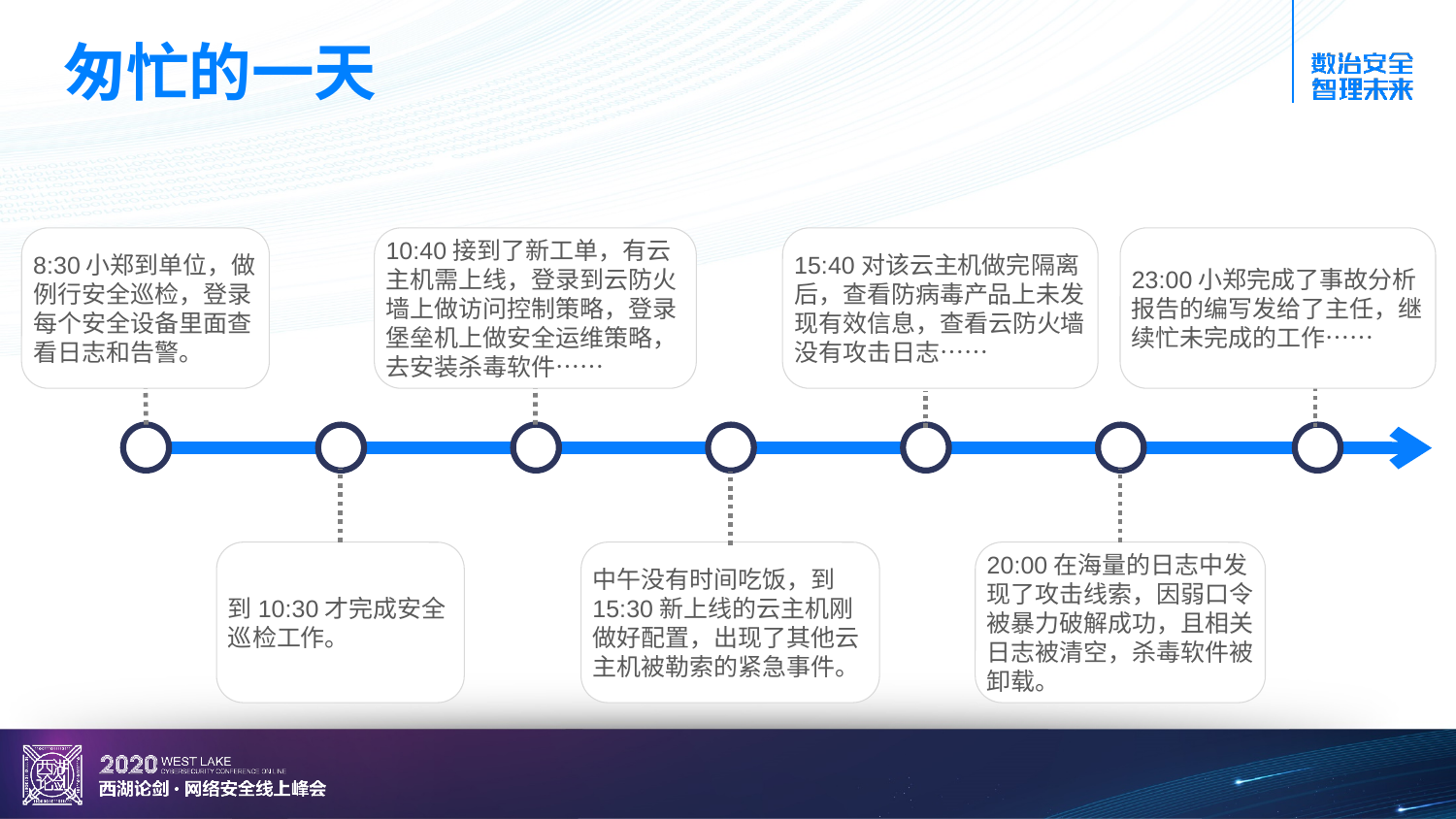

匆忙的一天

23:00小郑完成了事故分析报告的编写发给了主任，继续忙未完成的工作……
8:30小郑到单位，做例行安全巡检，登录每个安全设备里面查看日志和告警。
10:40接到了新工单，有云主机需上线，登录到云防火墙上做访问控制策略，登录堡垒机上做安全运维策略，去安装杀毒软件……
15:40对该云主机做完隔离后，查看防病毒产品上未发现有效信息，查看云防火墙没有攻击日志……

到10:30才完成安全巡检工作。
中午没有时间吃饭，到15:30新上线的云主机刚做好配置，出现了其他云主机被勒索的紧急事件。
20:00在海量的日志中发现了攻击线索，因弱口令被暴力破解成功，且相关日志被清空，杀毒软件被卸载。